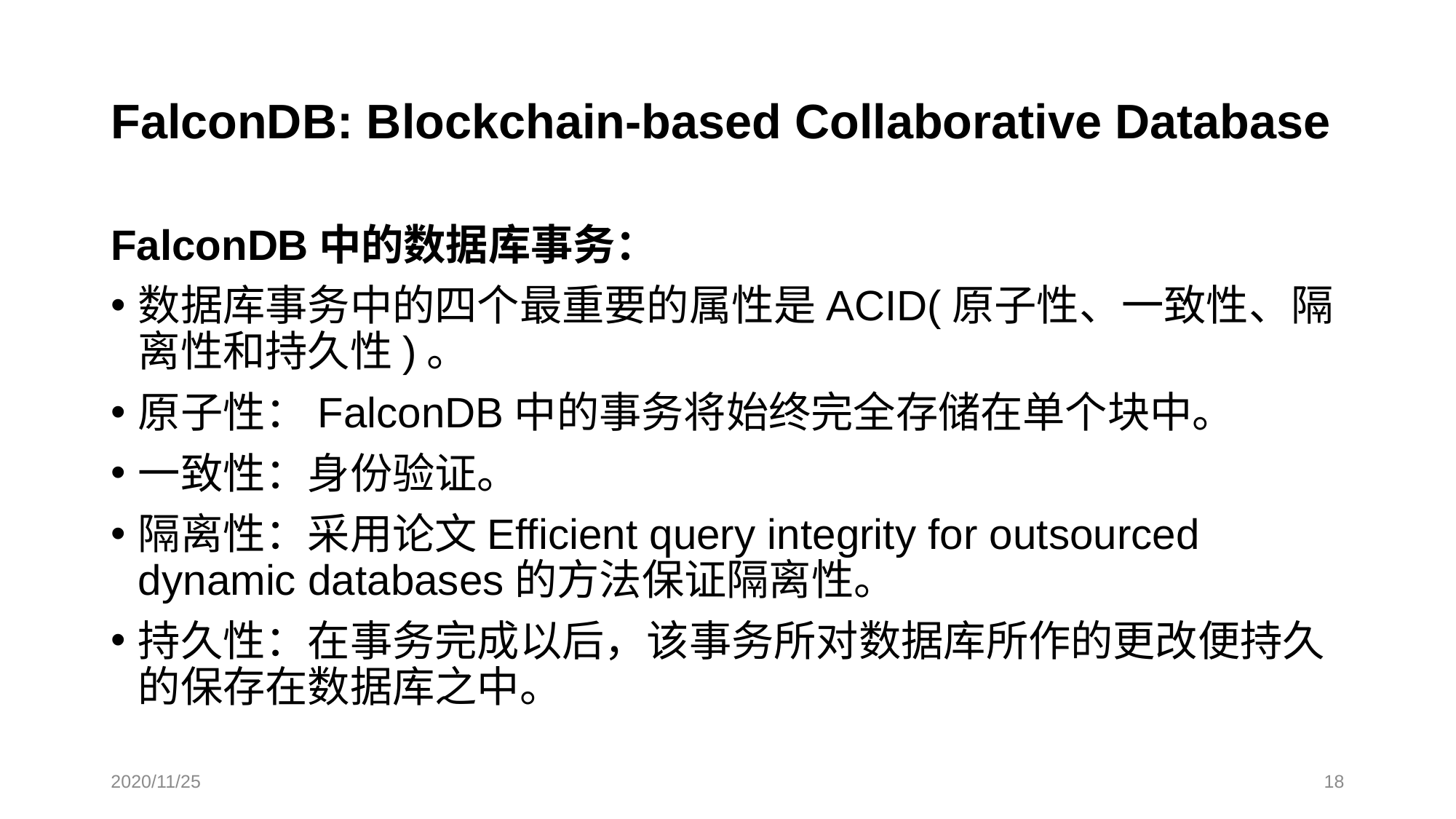

# FalconDB: Blockchain-based Collaborative Database
FalconDB中的数据库事务：
数据库事务中的四个最重要的属性是ACID(原子性、一致性、隔离性和持久性)。
原子性：FalconDB中的事务将始终完全存储在单个块中。
一致性：身份验证。
隔离性：采用论文Efficient query integrity for outsourced dynamic databases的方法保证隔离性。
持久性：在事务完成以后，该事务所对数据库所作的更改便持久的保存在数据库之中。
2020/11/25
18